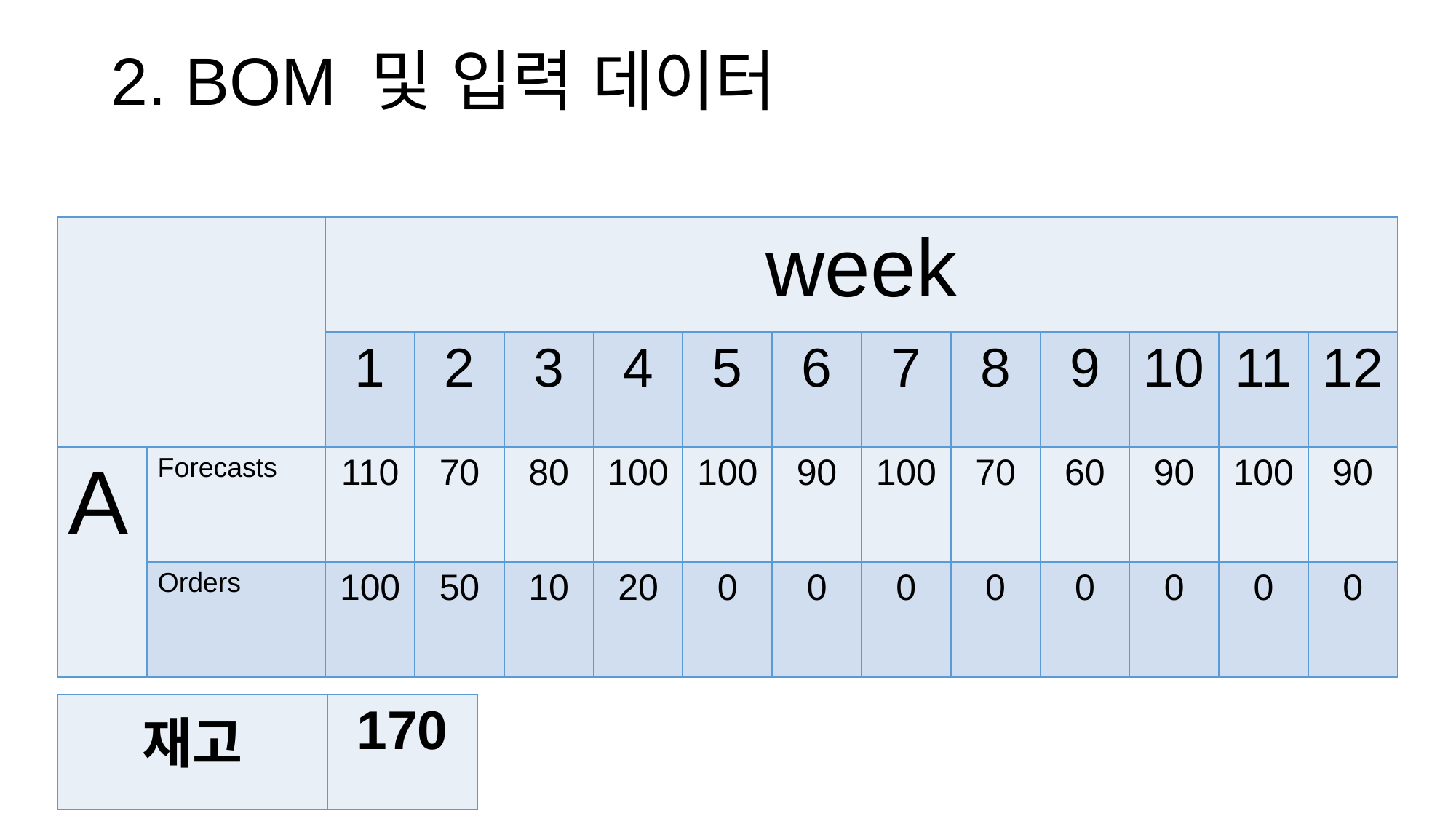

2. BOM 및 입력 데이터
|  |  | week |  |  |  |  |  |  |  |  |  |  |  |
| --- | --- | --- | --- | --- | --- | --- | --- | --- | --- | --- | --- | --- | --- |
|  |  | 1 | 2 | 3 | 4 | 5 | 6 | 7 | 8 | 9 | 10 | 11 | 12 |
| A | Forecasts | 110 | 70 | 80 | 100 | 100 | 90 | 100 | 70 | 60 | 90 | 100 | 90 |
|  | Orders | 100 | 50 | 10 | 20 | 0 | 0 | 0 | 0 | 0 | 0 | 0 | 0 |
| 재고 | 170 |
| --- | --- |